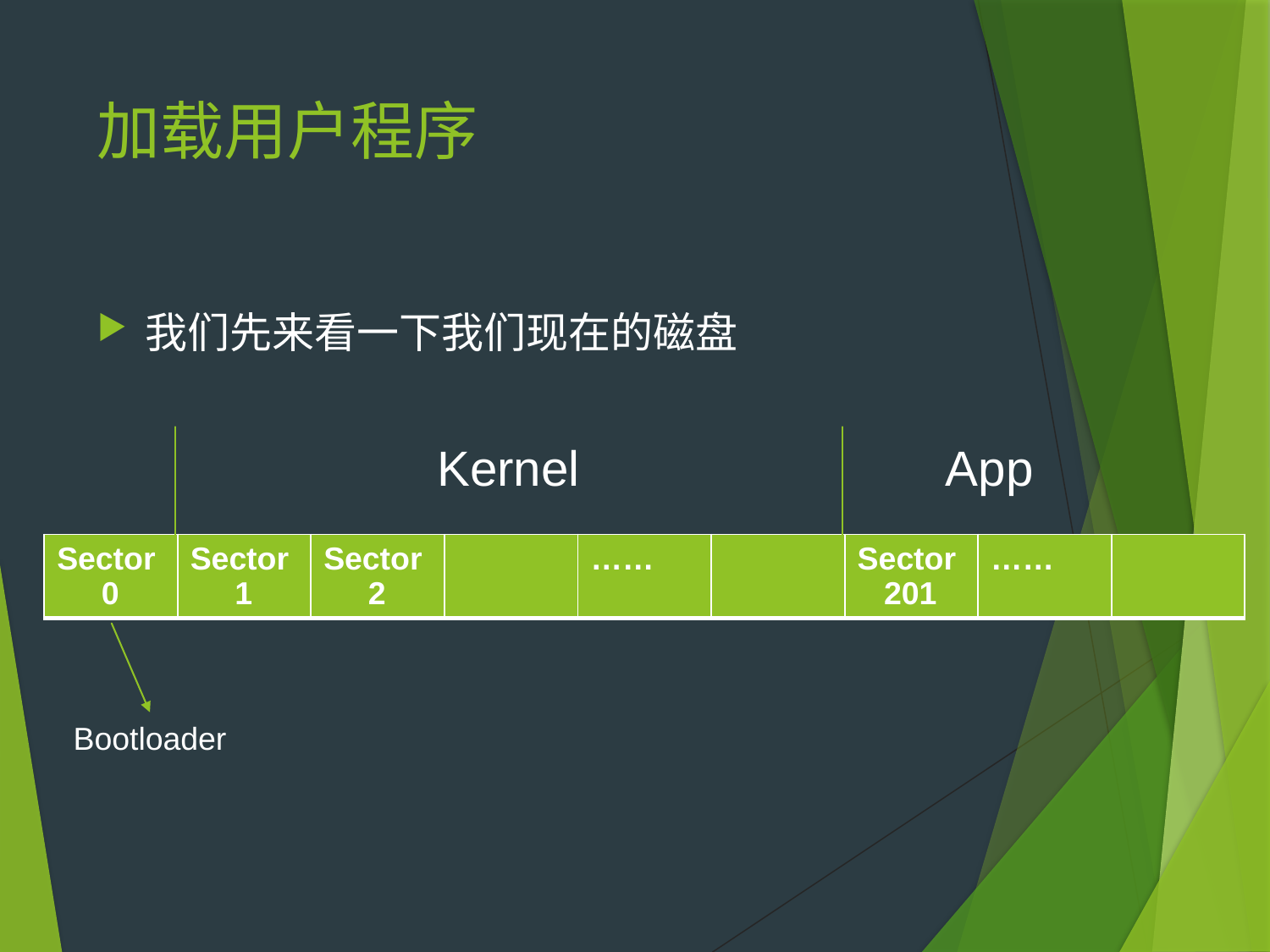

# 加载用户程序
我们先来看一下我们现在的磁盘
Kernel
App
| Sector 0 | Sector 1 | Sector 2 |  | …… |  | Sector 201 | …… |  |
| --- | --- | --- | --- | --- | --- | --- | --- | --- |
Bootloader